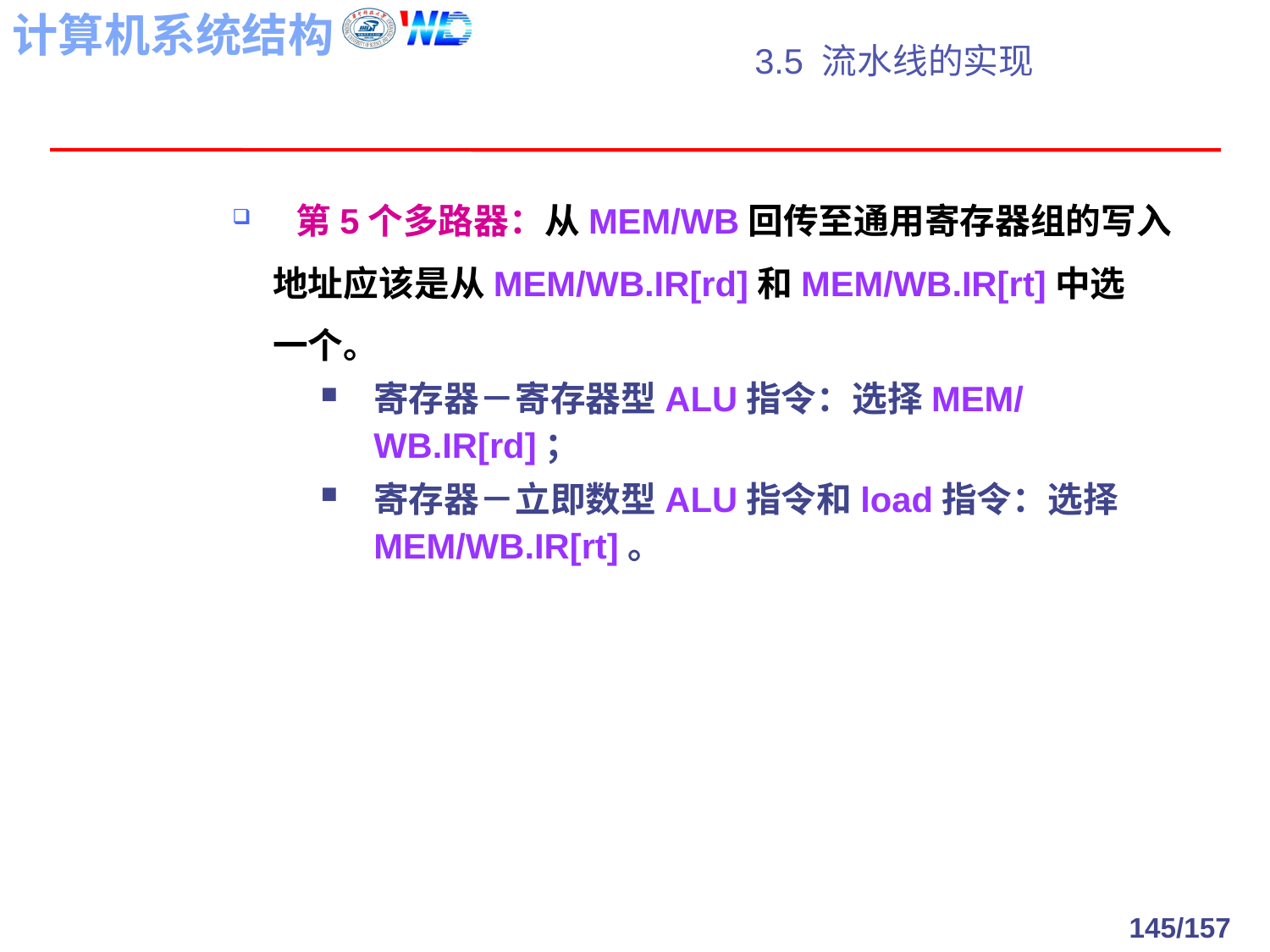

# 3.5 流水线的实现
第5个多路器：从MEM/WB回传至通用寄存器组的写入
    地址应该是从MEM/WB.IR[rd]和MEM/WB.IR[rt]中选
    一个。
寄存器－寄存器型ALU指令：选择MEM/WB.IR[rd]；
寄存器－立即数型ALU指令和load指令：选择MEM/WB.IR[rt]。